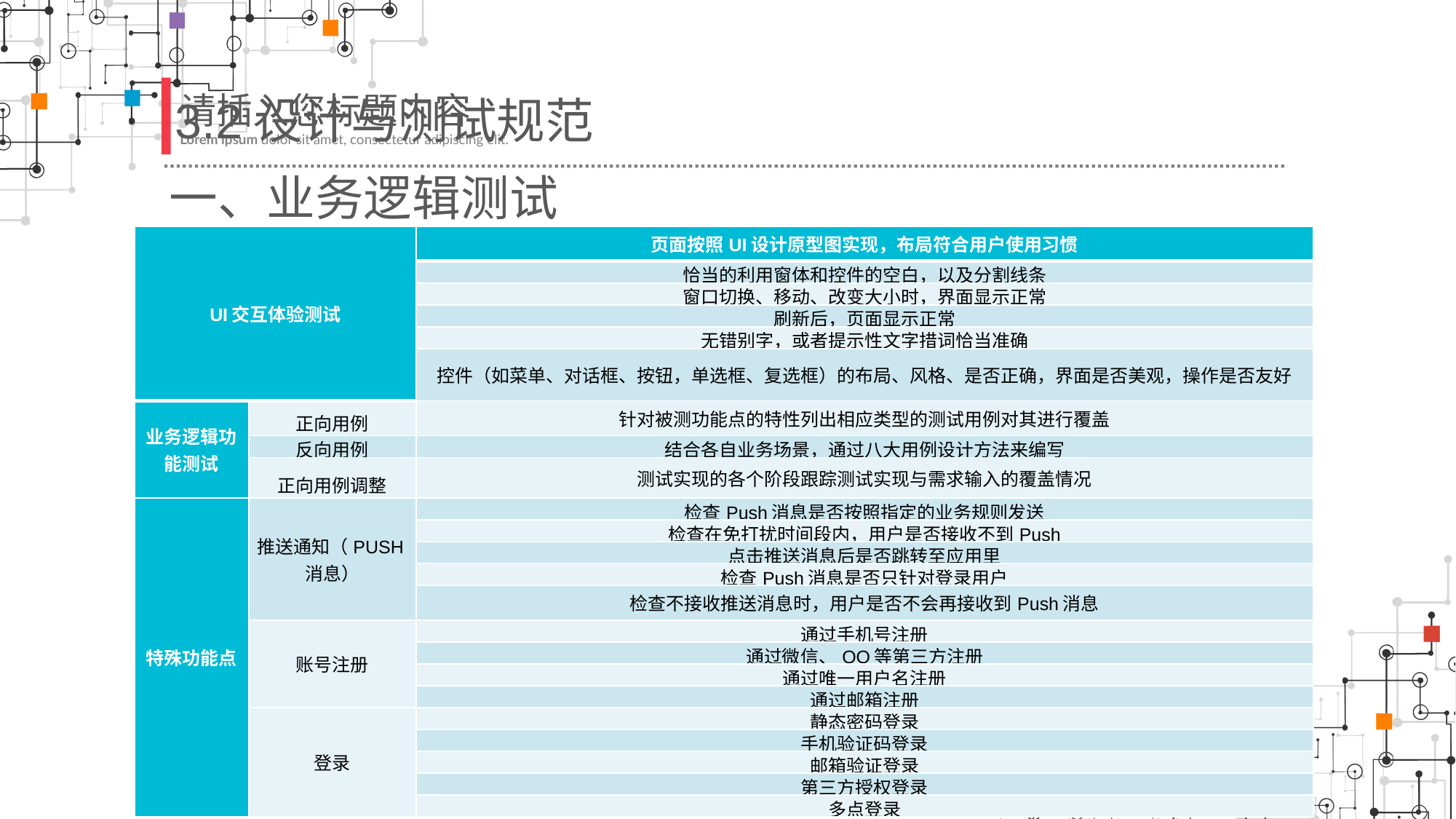

3.2设计与测试规范
       一、业务逻辑测试

| UI交互体验测试 |  | 页面按照UI设计原型图实现，布局符合用户使用习惯 |
| --- | --- | --- |
|  |  | 恰当的利用窗体和控件的空白，以及分割线条 |
|  |  | 窗口切换、移动、改变大小时，界面显示正常 |
|  |  | 刷新后，页面显示正常 |
|  |  | 无错别字，或者提示性文字措词恰当准确 |
|  |  | 控件（如菜单、对话框、按钮，单选框、复选框）的布局、风格、是否正确，界面是否美观，操作是否友好 |
| 业务逻辑功能测试 | 正向用例 | 针对被测功能点的特性列出相应类型的测试用例对其进行覆盖 |
|  | 反向用例 | 结合各自业务场景，通过八大用例设计方法来编写 |
|  | 正向用例调整 | 测试实现的各个阶段跟踪测试实现与需求输入的覆盖情况 |
| 特殊功能点 | 推送通知（PUSH消息） | 检查Push消息是否按照指定的业务规则发送 |
|  |  | 检查在免打扰时间段内，用户是否接收不到Push |
|  |  | 点击推送消息后是否跳转至应用里 |
|  |  | 检查Push消息是否只针对登录用户 |
|  |  | 检查不接收推送消息时，用户是否不会再接收到Push消息 |
|  | 账号注册 | 通过手机号注册 |
|  |  | 通过微信、QQ等第三方注册 |
|  |  | 通过唯一用户名注册 |
|  |  | 通过邮箱注册 |
|  | 登录 | 静态密码登录 |
|  |  | 手机验证码登录 |
|  |  | 邮箱验证登录 |
|  |  | 第三方授权登录 |
|  |  | 多点登录 |
MORE THEN
YOU WAIT
TODAY